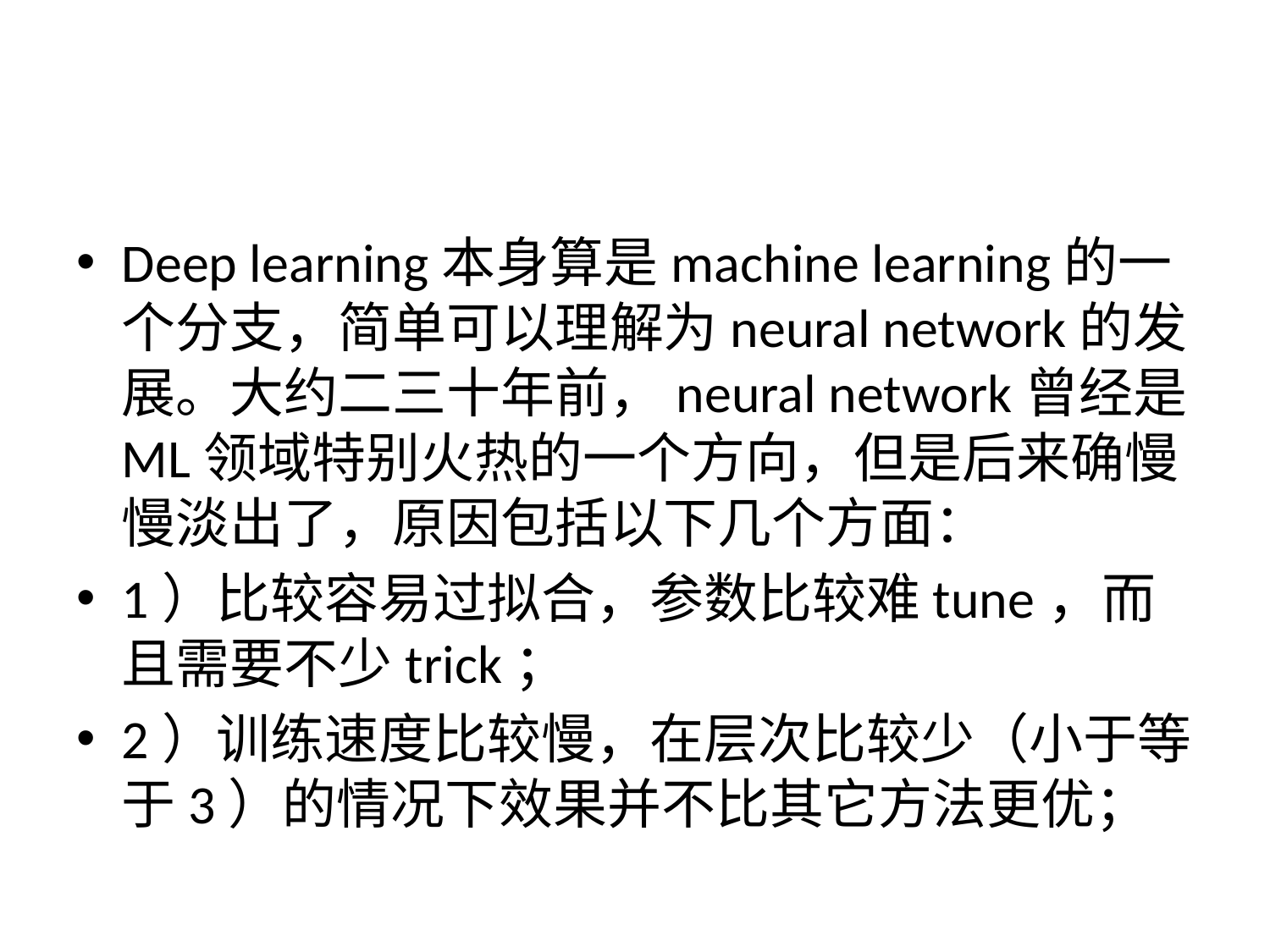

#
Deep learning本身算是machine learning的一个分支，简单可以理解为neural network的发展。大约二三十年前，neural network曾经是ML领域特别火热的一个方向，但是后来确慢慢淡出了，原因包括以下几个方面：
1）比较容易过拟合，参数比较难tune，而且需要不少trick；
2）训练速度比较慢，在层次比较少（小于等于3）的情况下效果并不比其它方法更优；